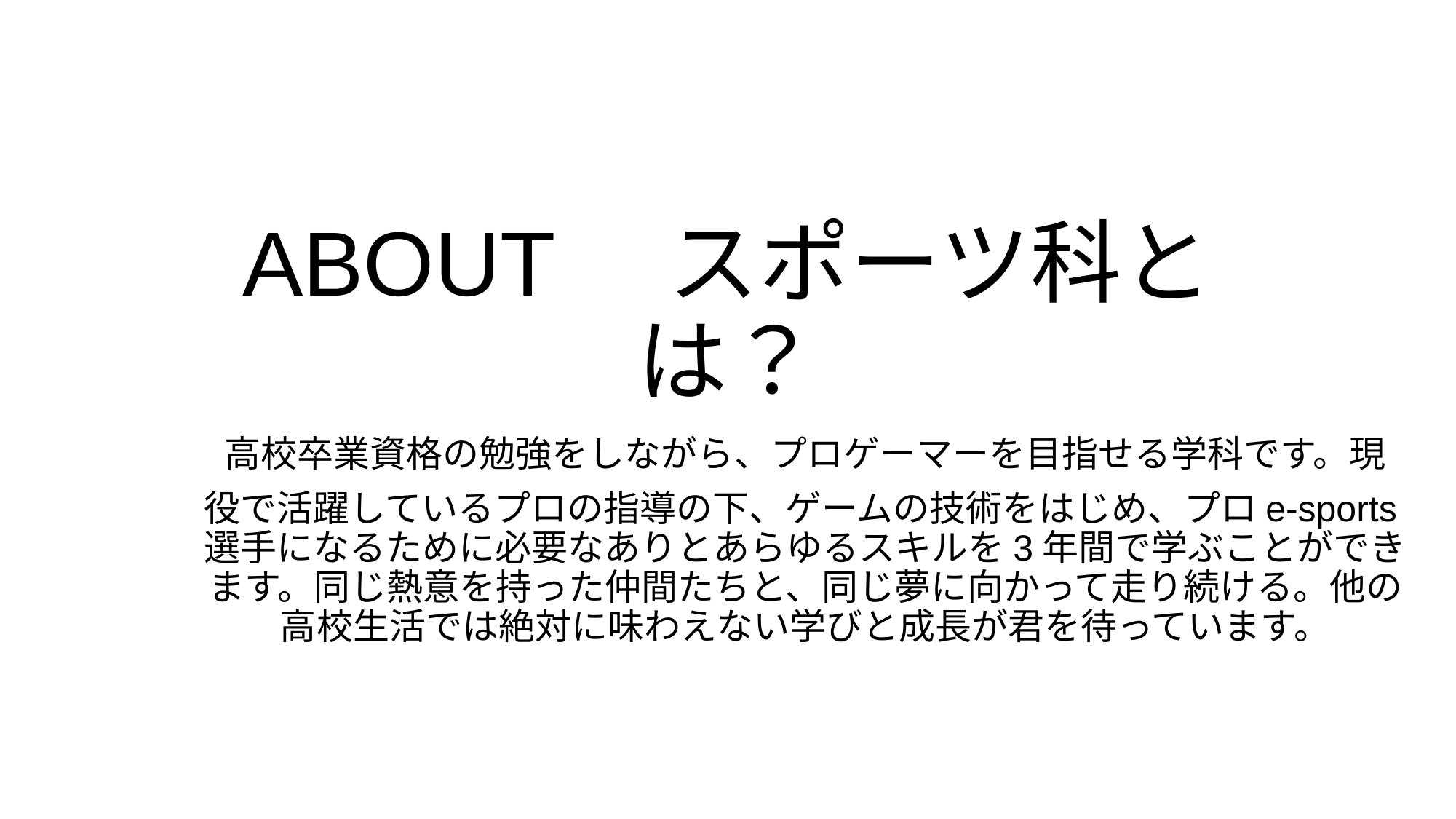

# ABOUT　スポーツ科とは？
高校卒業資格の勉強をしながら、プロゲーマーを目指せる学科です。現
役で活躍しているプロの指導の下、ゲームの技術をはじめ、プロe-sports選手になるために必要なありとあらゆるスキルを3年間で学ぶことができます。同じ熱意を持った仲間たちと、同じ夢に向かって走り続ける。他の高校生活では絶対に味わえない学びと成長が君を待っています。